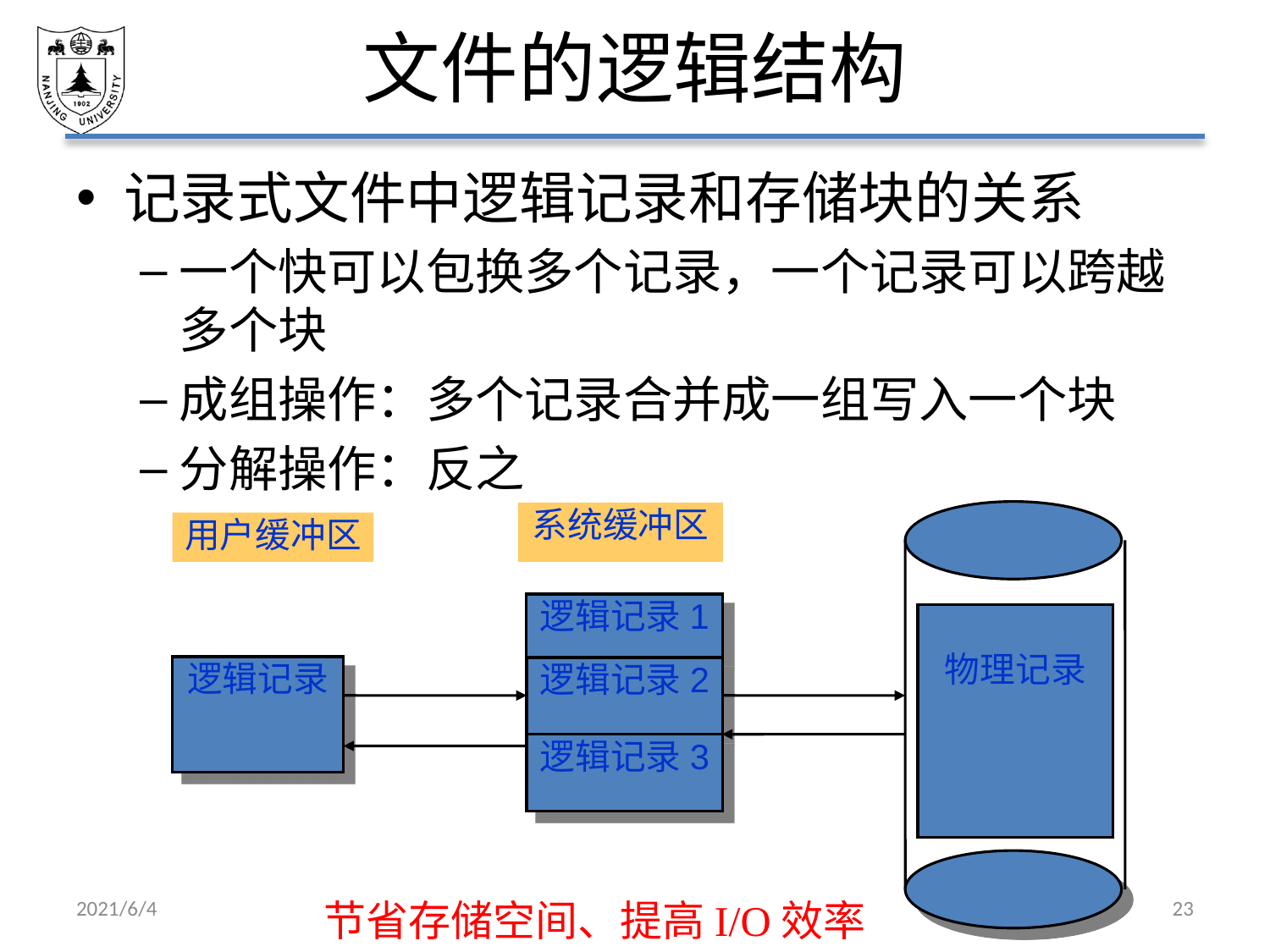

# 文件的逻辑结构
记录式文件中逻辑记录和存储块的关系
一个快可以包换多个记录，一个记录可以跨越多个块
成组操作：多个记录合并成一组写入一个块
分解操作：反之

系统缓冲区
用户缓冲区

逻辑记录1

物理记录
逻辑记录
逻辑记录2

逻辑记录3

2021/6/4
23
节省存储空间、提高I/O效率